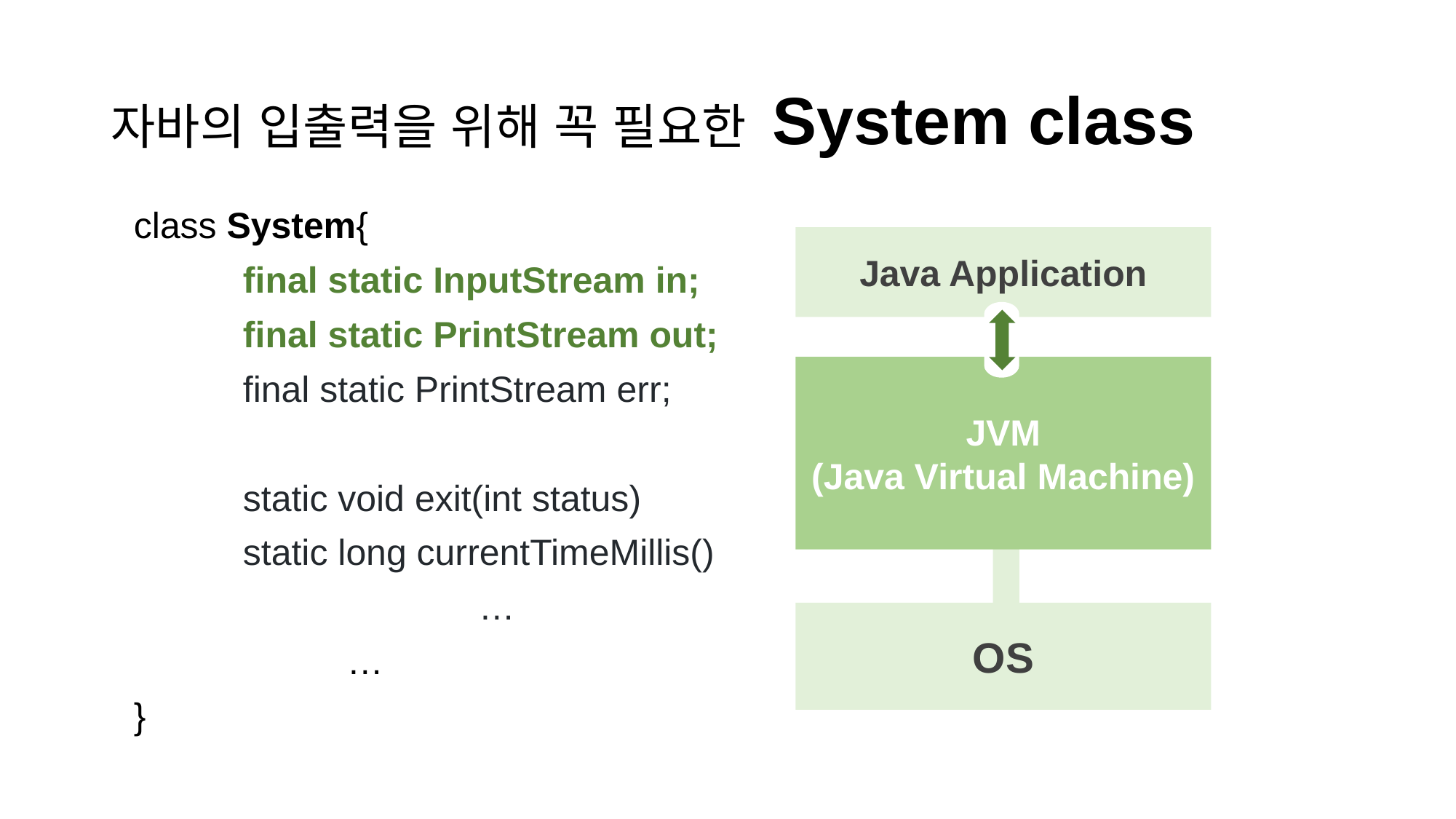

# 자바의 입출력을 위해 꼭 필요한 System class
class System{
	final static InputStream in;
	final static PrintStream out;
	final static PrintStream err;

	static void exit(int status)
	static long currentTimeMillis()
                                  …
                     …
}
Java Application

JVM
(Java Virtual Machine)

OS